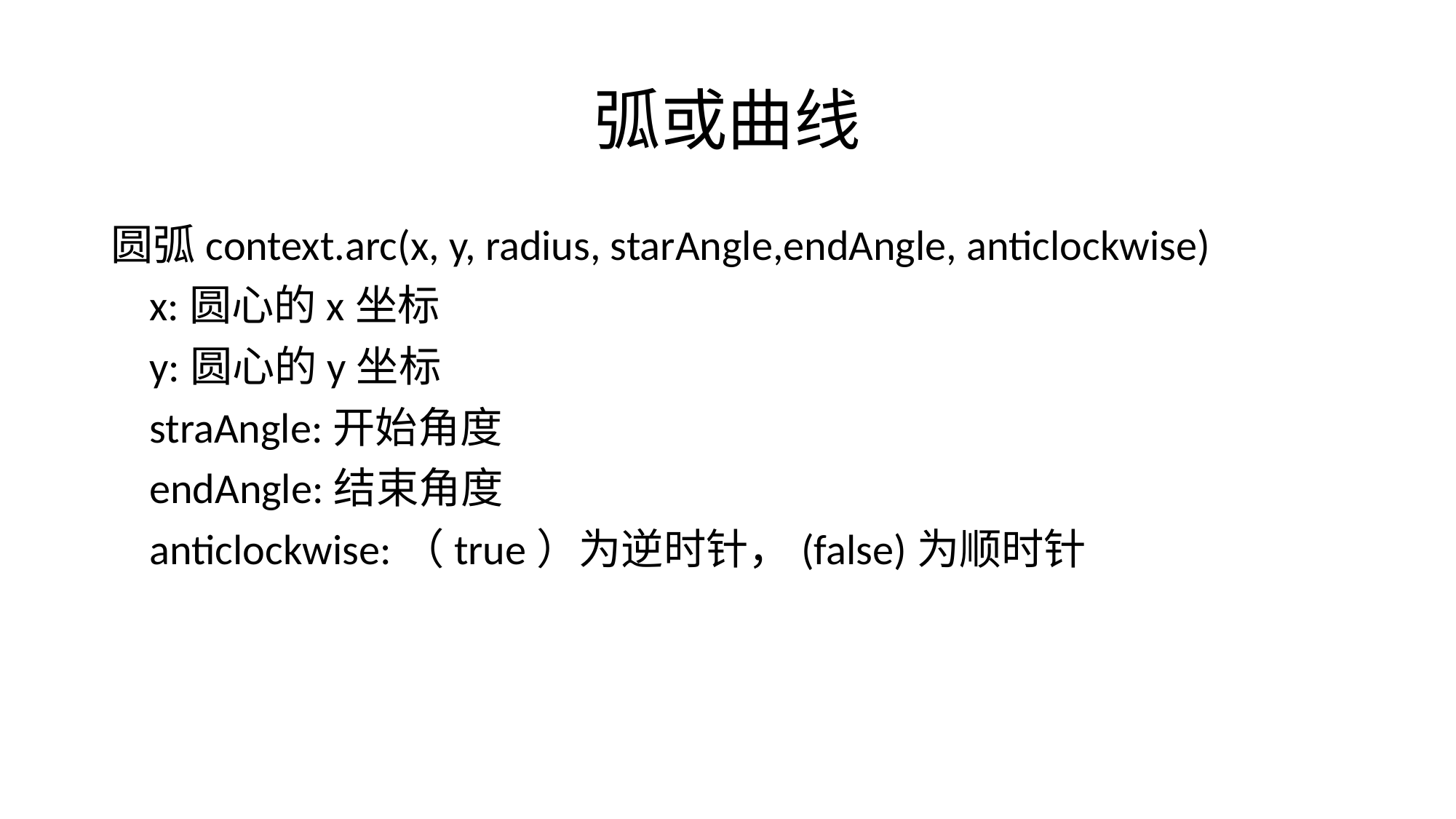

# 弧或曲线
圆弧context.arc(x, y, radius, starAngle,endAngle, anticlockwise)
    x:圆心的x坐标
    y:圆心的y坐标
    straAngle:开始角度
    endAngle:结束角度
    anticlockwise:（true）为逆时针，(false)为顺时针